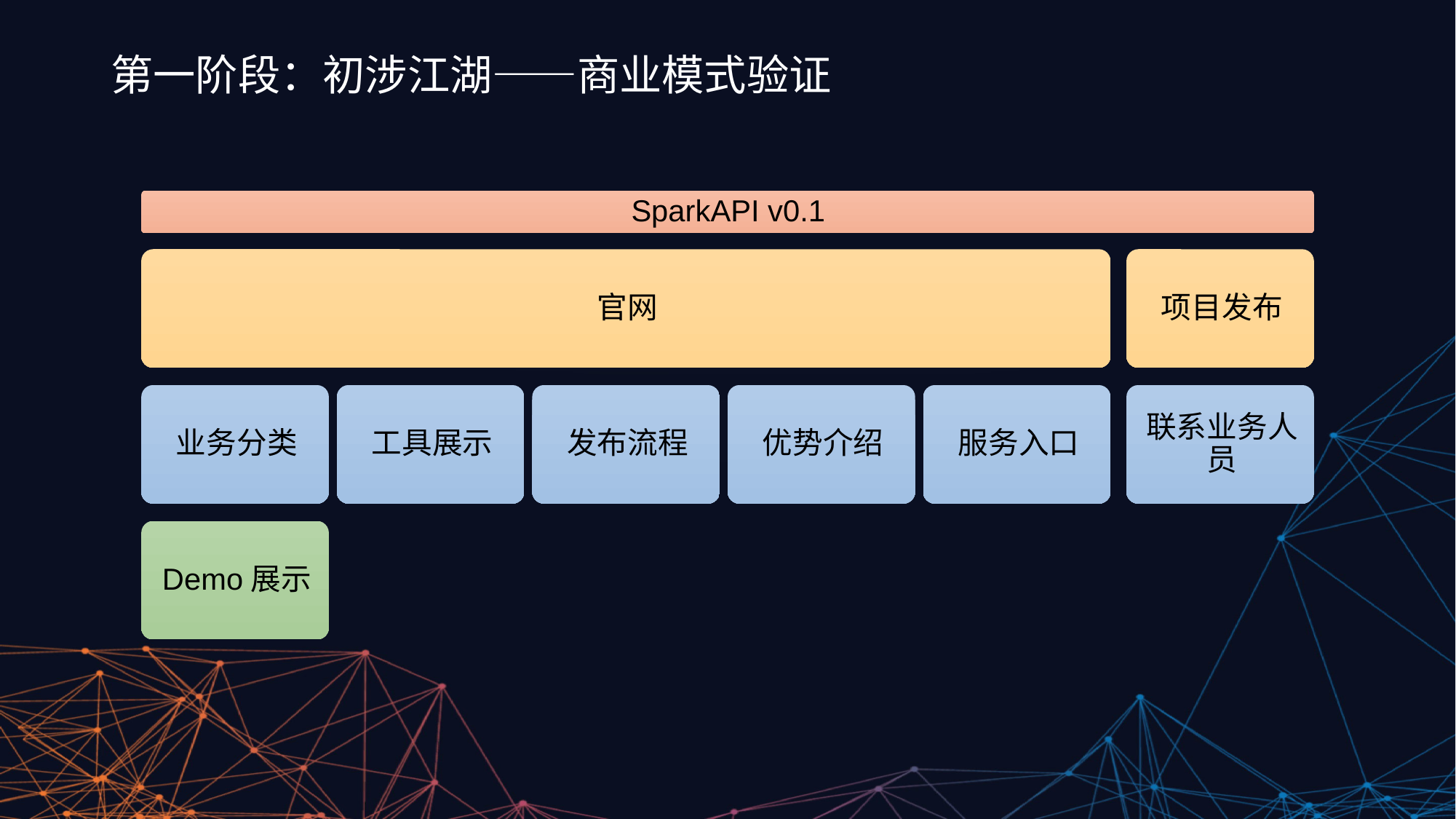

# 第一阶段：初涉江湖——商业模式验证
SparkAPI v0.1
官网
业务分类
Demo展示
工具展示
发布流程
优势介绍
服务入口
项目发布
联系业务人员